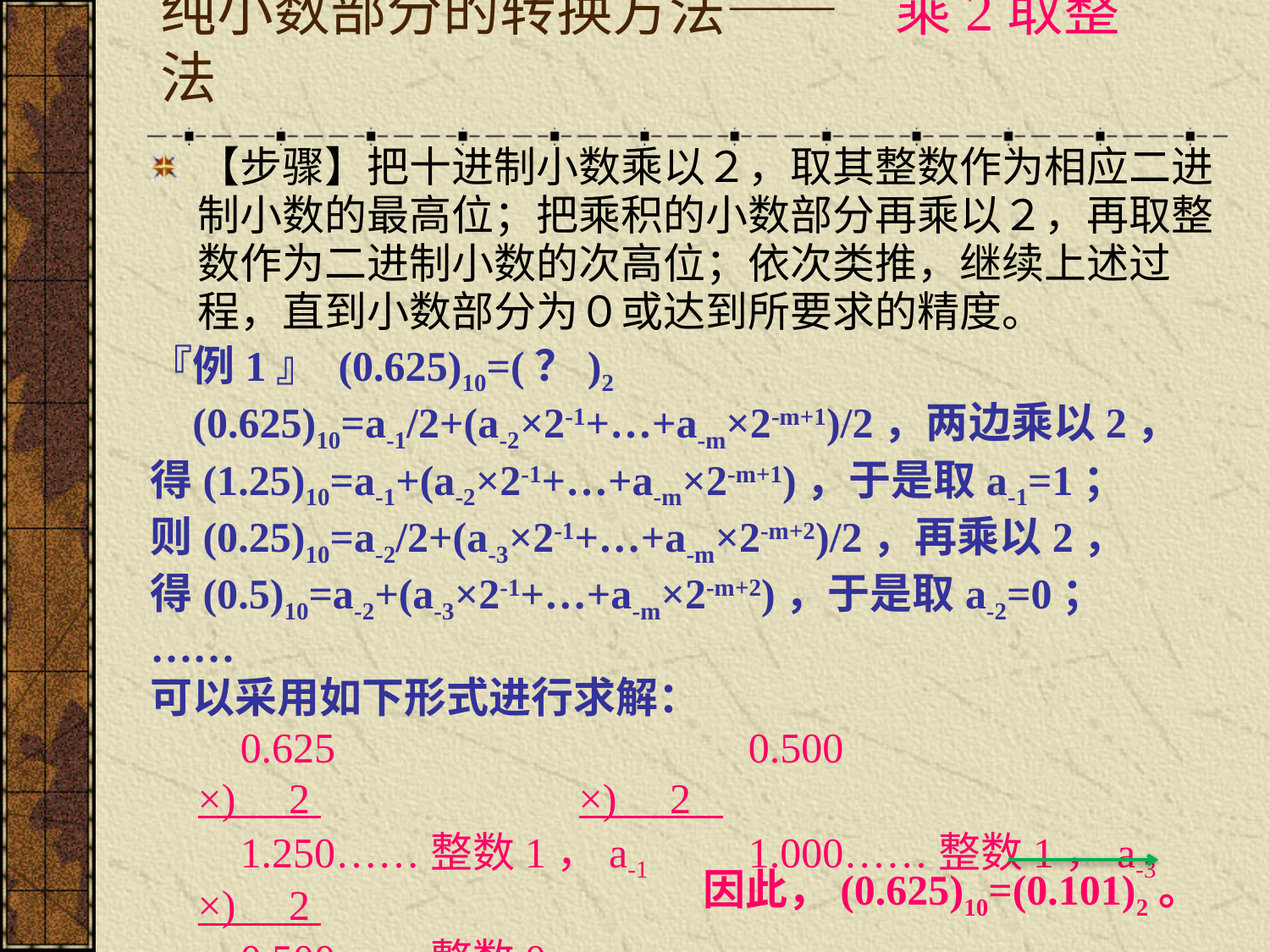

# 纯小数部分的转换方法——“乘2取整”法
【步骤】把十进制小数乘以２，取其整数作为相应二进制小数的最高位；把乘积的小数部分再乘以２，再取整数作为二进制小数的次高位；依次类推，继续上述过程，直到小数部分为０或达到所要求的精度。
『例1』 (0.625)10=(？)2
    (0.625)10=a-1/2+(a-2×2-1+…+a-m×2-m+1)/2，两边乘以2，
得(1.25)10=a-1+(a-2×2-1+…+a-m×2-m+1)，于是取a-1=1；
则(0.25)10=a-2/2+(a-3×2-1+…+a-m×2-m+2)/2，再乘以2，
得(0.5)10=a-2+(a-3×2-1+…+a-m×2-m+2)，于是取a-2=0；
……
可以采用如下形式进行求解：
	    0.625			    0.500
	×)     2 			×)     2
	    1.250……整数1，a-1	    1.000……整数1，a-3
	×)     2
	    0.500……整数0，a-2
因此，(0.625)10=(0.101)2。